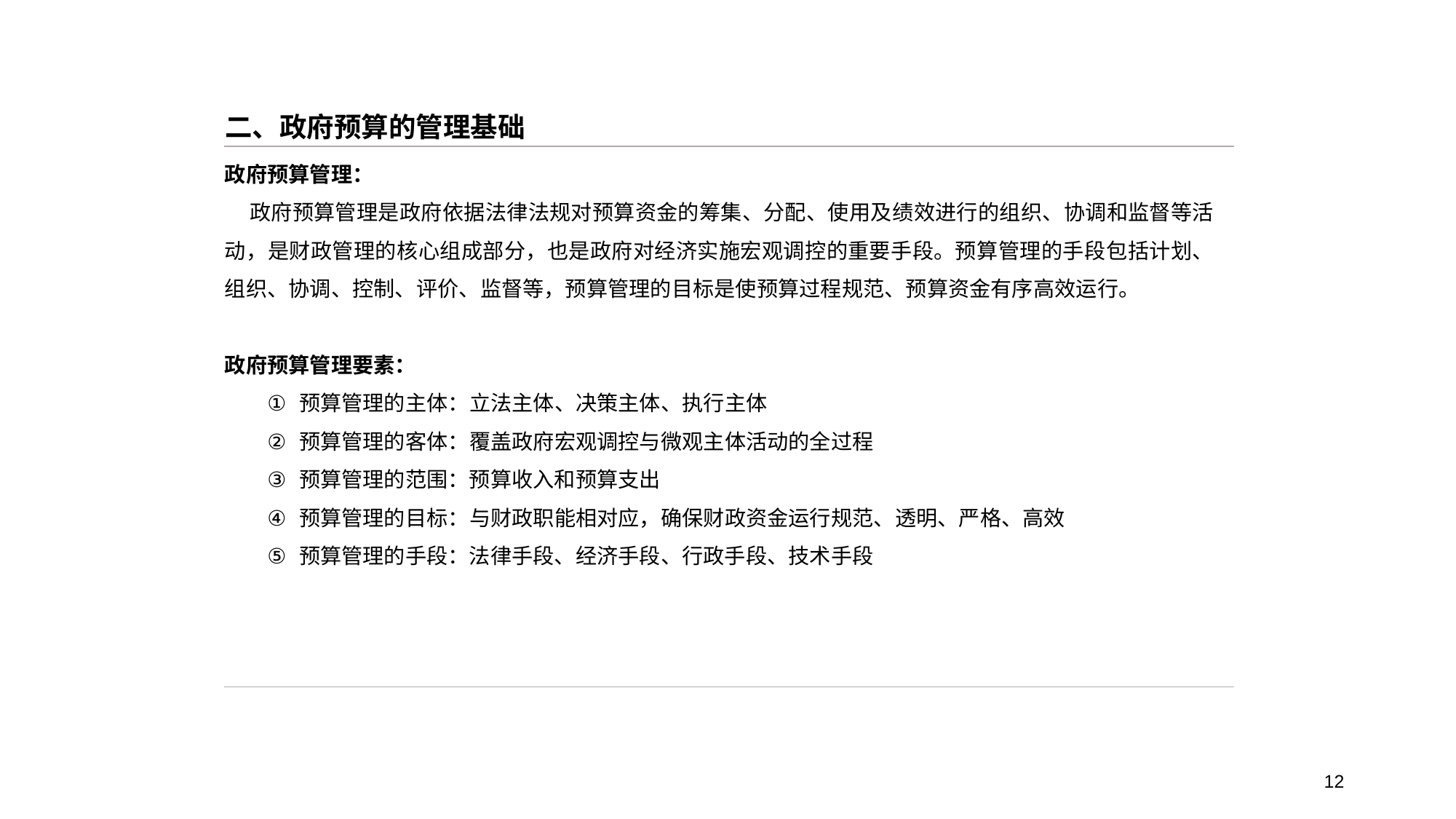

二、政府预算的管理基础
政府预算管理：
    政府预算管理是政府依据法律法规对预算资金的筹集、分配、使用及绩效进行的组织、协调和监督等活动，是财政管理的核心组成部分，也是政府对经济实施宏观调控的重要手段。预算管理的手段包括计划、组织、协调、控制、评价、监督等，预算管理的目标是使预算过程规范、预算资金有序高效运行。

政府预算管理要素：
预算管理的主体：立法主体、决策主体、执行主体
预算管理的客体：覆盖政府宏观调控与微观主体活动的全过程
预算管理的范围：预算收入和预算支出
预算管理的目标：与财政职能相对应，确保财政资金运行规范、透明、严格、高效
预算管理的手段：法律手段、经济手段、行政手段、技术手段

12